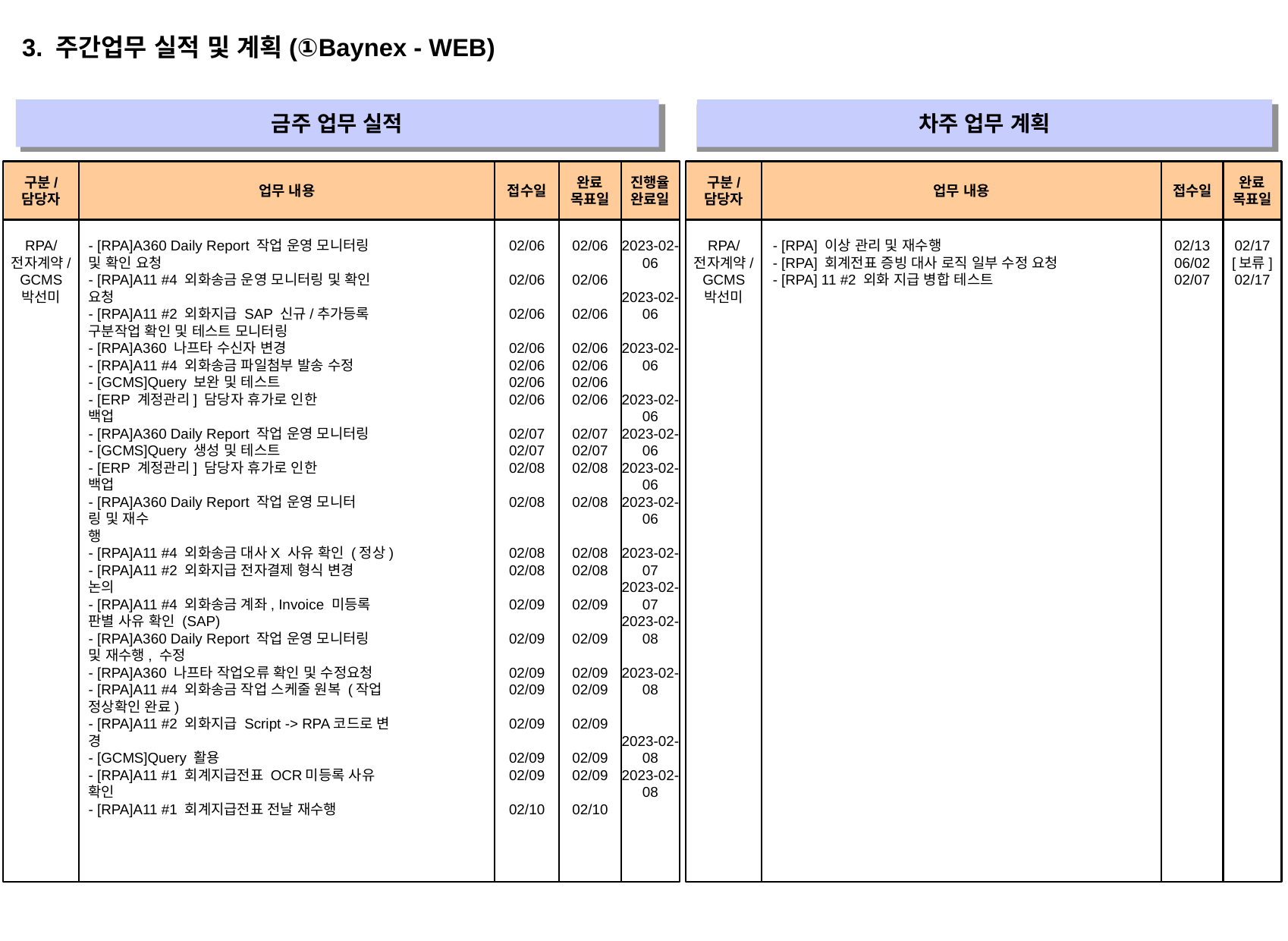

3. 주간업무 실적 및 계획(①Baynex - WEB)
금주 업무 실적
차주 업무 계획
" "
" "
구분/
담당자
업무 내용
접수일
완료
목표일
진행율
완료일
구분/
담당자
업무 내용
접수일
완료
목표일
RPA/
전자계약/
GCMS
박선미

- [RPA]A360 Daily Report 작업 운영 모니터링
및 확인 요청
- [RPA]A11 #4 외화송금 운영 모니터링 및 확인
요청
- [RPA]A11 #2 외화지급 SAP 신규/추가등록
구분작업 확인 및 테스트 모니터링
- [RPA]A360 나프타 수신자 변경
- [RPA]A11 #4 외화송금 파일첨부 발송 수정
- [GCMS]Query 보완 및 테스트
- [ERP 계정관리] 담당자 휴가로 인한
백업
- [RPA]A360 Daily Report 작업 운영 모니터링
- [GCMS]Query 생성 및 테스트
- [ERP 계정관리] 담당자 휴가로 인한
백업
- [RPA]A360 Daily Report 작업 운영 모니터
링 및 재수
행
- [RPA]A11 #4 외화송금 대사X 사유 확인 (정상)
- [RPA]A11 #2 외화지급 전자결제 형식 변경
논의
- [RPA]A11 #4 외화송금 계좌, Invoice 미등록
판별 사유 확인 (SAP)
- [RPA]A360 Daily Report 작업 운영 모니터링
및 재수행, 수정
- [RPA]A360 나프타 작업오류 확인 및 수정요청
- [RPA]A11 #4 외화송금 작업 스케줄 원복 (작업
정상확인 완료)
- [RPA]A11 #2 외화지급 Script -> RPA코드로 변
경
- [GCMS]Query 활용
- [RPA]A11 #1 회계지급전표 OCR미등록 사유
확인
- [RPA]A11 #1 회계지급전표 전날 재수행
02/06
02/06
02/06
02/06
02/06
02/06
02/06
02/07
02/07
02/08
02/08
02/08
02/08
02/09
02/09
02/09
02/09
02/09
02/09
02/09
02/10
02/06
02/06
02/06
02/06
02/06
02/06
02/06
02/07
02/07
02/08
02/08
02/08
02/08
02/09
02/09
02/09
02/09
02/09
02/09
02/09
02/10
2023-02-06
2023-02-06
2023-02-06
2023-02-06
2023-02-06
2023-02-06
2023-02-06
2023-02-07
2023-02-07
2023-02-08
2023-02-08
2023-02-08
2023-02-08
RPA/
전자계약/
GCMS
박선미

- [RPA] 이상 관리 및 재수행
- [RPA] 회계전표 증빙 대사 로직 일부 수정 요청
- [RPA] 11 #2 외화 지급 병합 테스트
02/13
06/02
02/07
02/17
[보류]
02/17